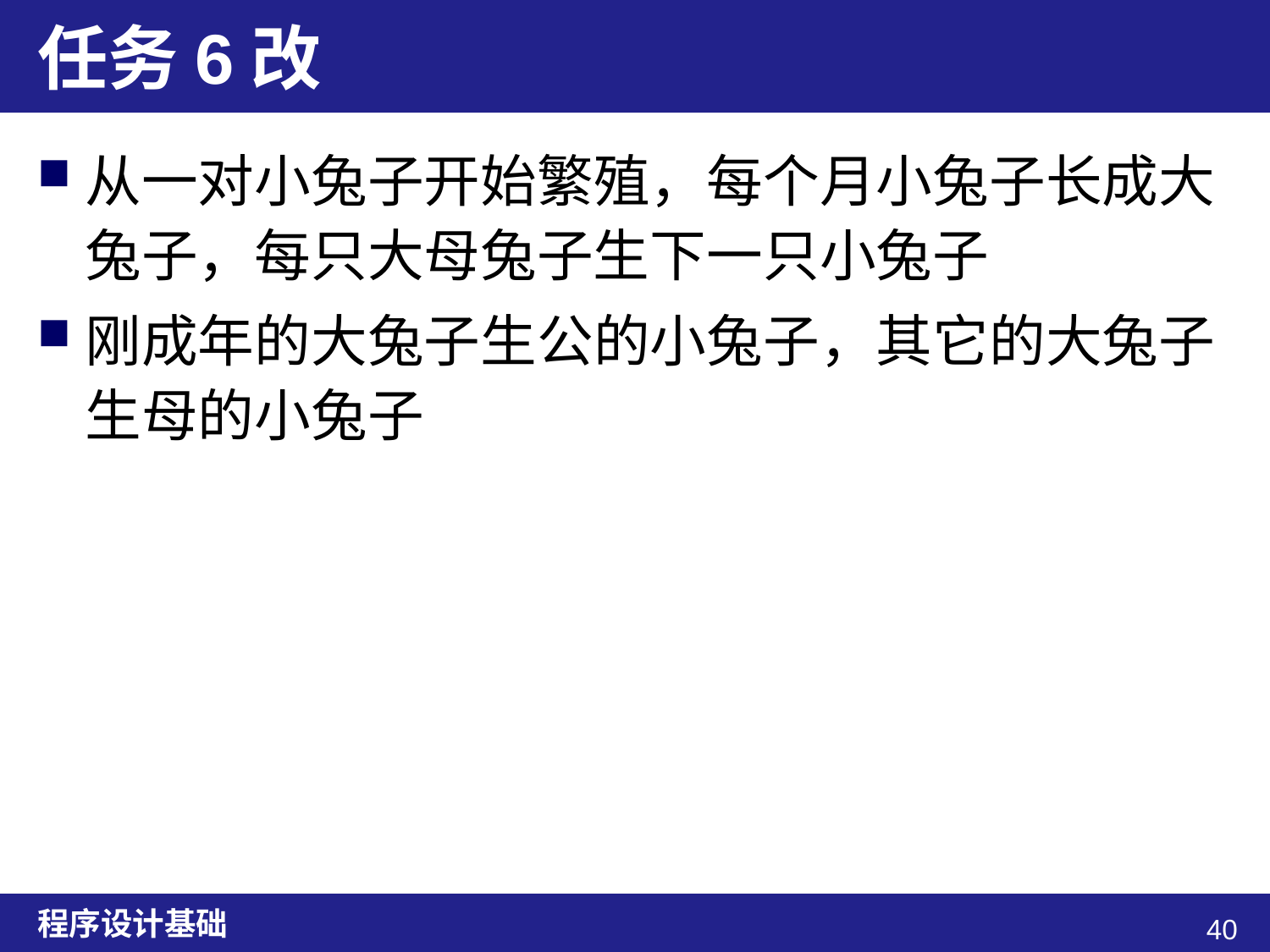

# 任务6改
从一对小兔子开始繁殖，每个月小兔子长成大兔子，每只大母兔子生下一只小兔子
刚成年的大兔子生公的小兔子，其它的大兔子生母的小兔子